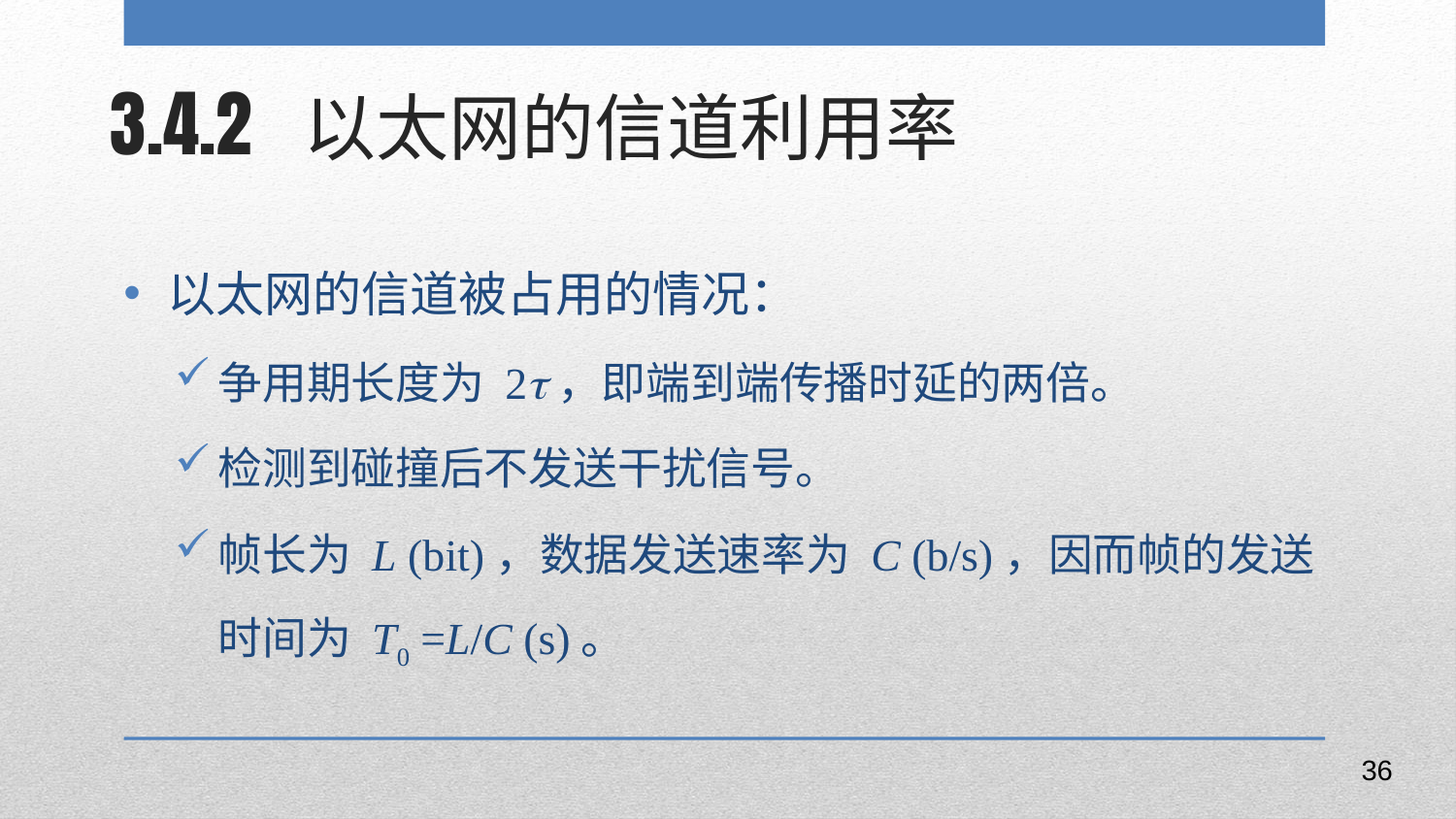

3.4.2  以太网的信道利用率
以太网的信道被占用的情况：
争用期长度为 2τ，即端到端传播时延的两倍。
检测到碰撞后不发送干扰信号。
帧长为 L (bit)，数据发送速率为 C (b/s)，因而帧的发送时间为 T0 =L/C (s)。
36